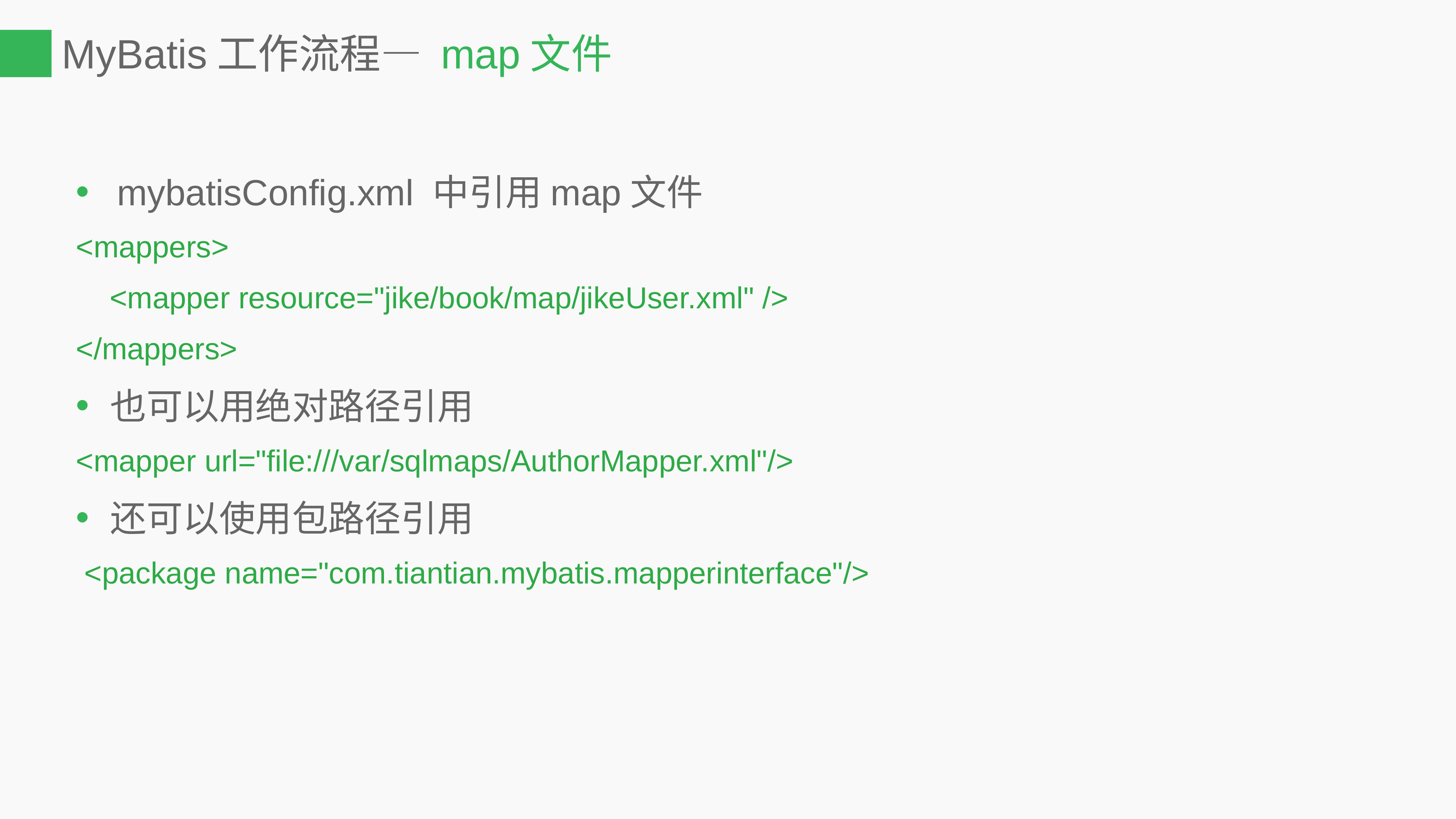

# MyBatis工作流程— map文件
mybatisConfig.xml 中引用map文件
<mappers>
    <mapper resource="jike/book/map/jikeUser.xml" />
</mappers>
也可以用绝对路径引用
<mapper url="file:///var/sqlmaps/AuthorMapper.xml"/>
还可以使用包路径引用
 <package name="com.tiantian.mybatis.mapperinterface"/>